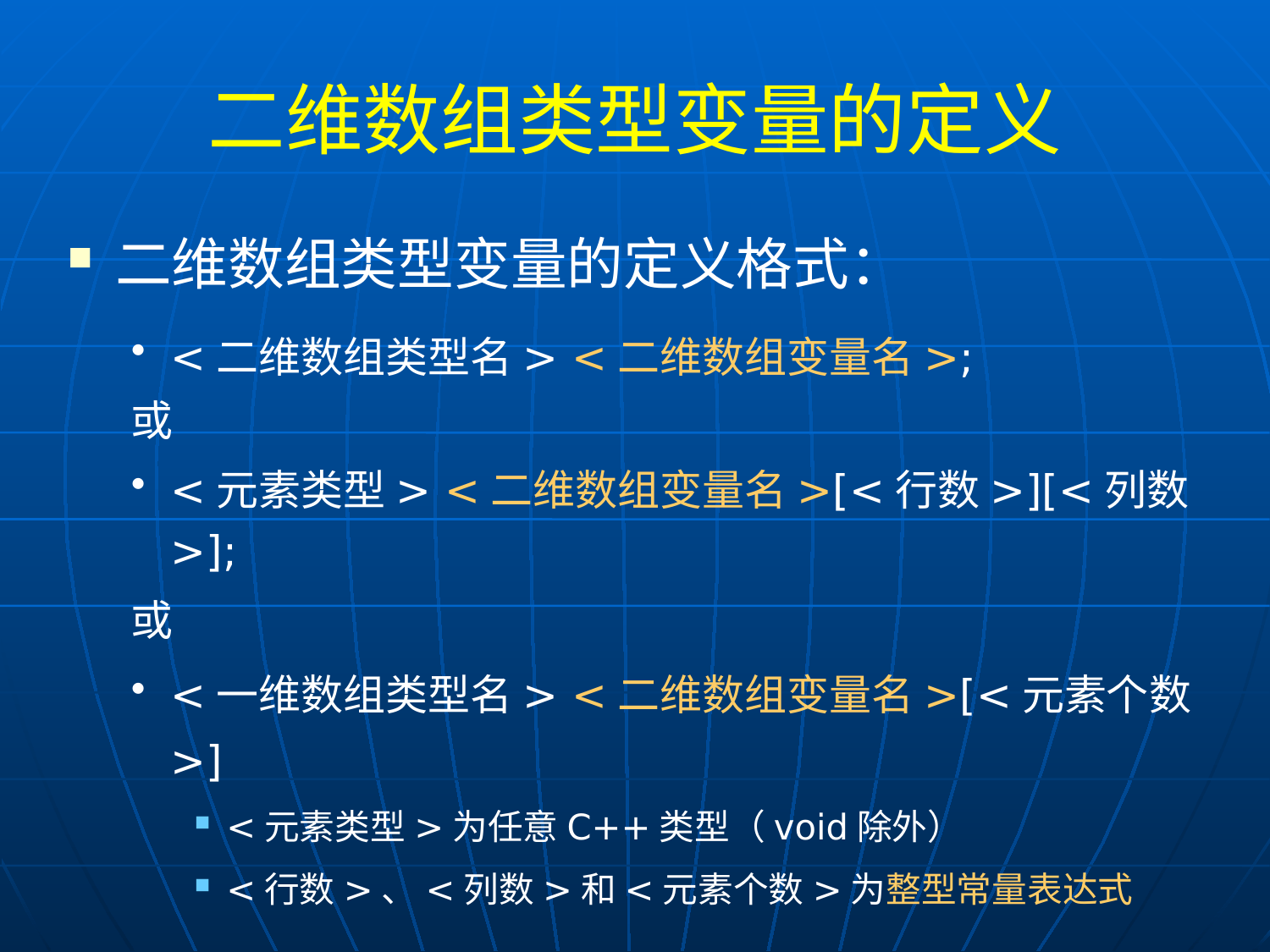

# 二维数组类型变量的定义
二维数组类型变量的定义格式：
<二维数组类型名> <二维数组变量名>;
或
<元素类型> <二维数组变量名>[<行数>][<列数>];
或
<一维数组类型名> <二维数组变量名>[<元素个数>]
<元素类型>为任意C++类型（void除外）
<行数>、<列数>和<元素个数>为整型常量表达式